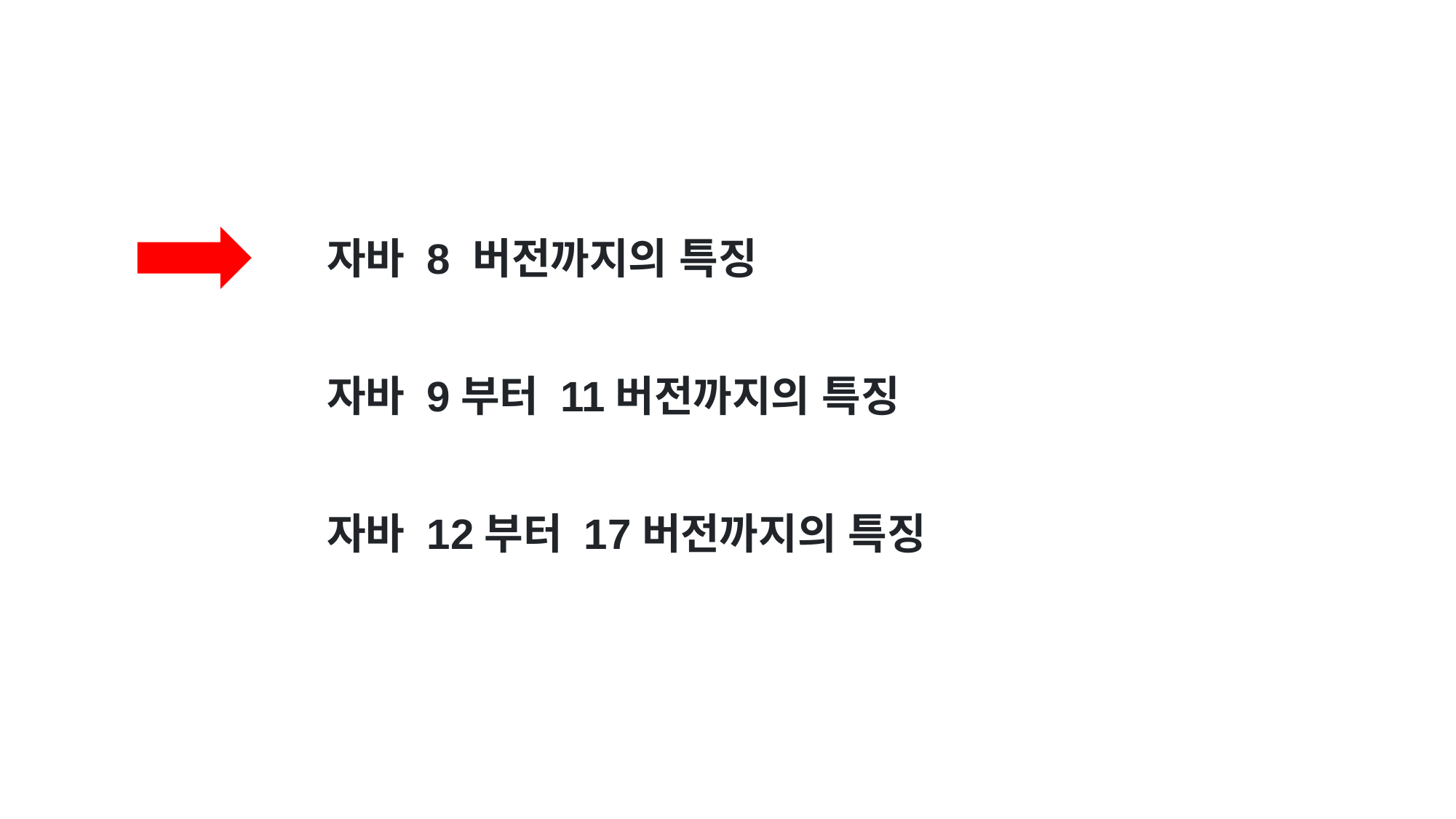

자바 8 버전까지의 특징
자바 9부터 11버전까지의 특징
자바 12부터 17버전까지의 특징